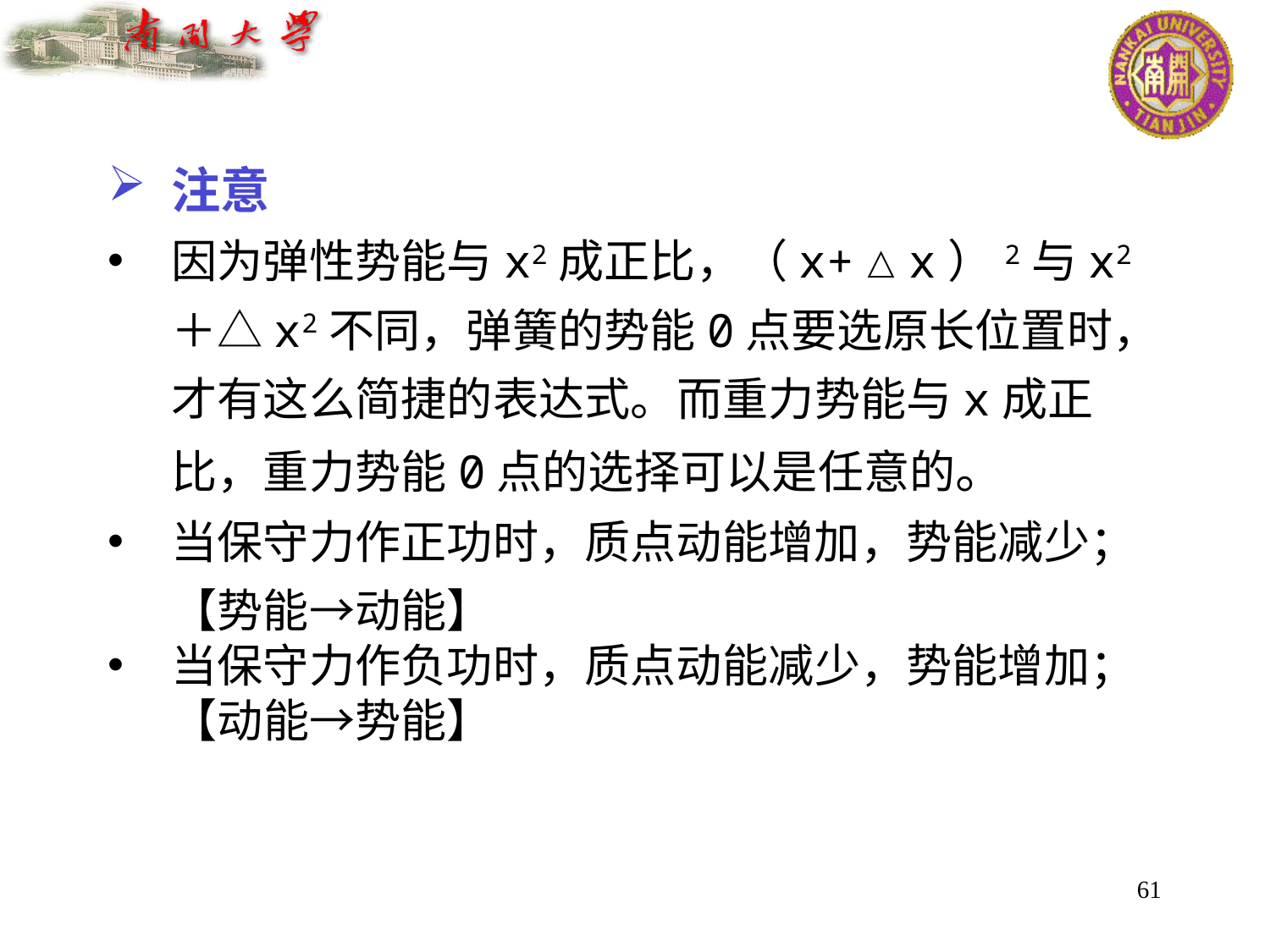

注意
因为弹性势能与x2成正比，（x+△x）2与x2＋△x2不同，弹簧的势能0点要选原长位置时，才有这么简捷的表达式。而重力势能与x成正比，重力势能0点的选择可以是任意的。
当保守力作正功时，质点动能增加，势能减少；【势能→动能】
当保守力作负功时，质点动能减少，势能增加；【动能→势能】

61